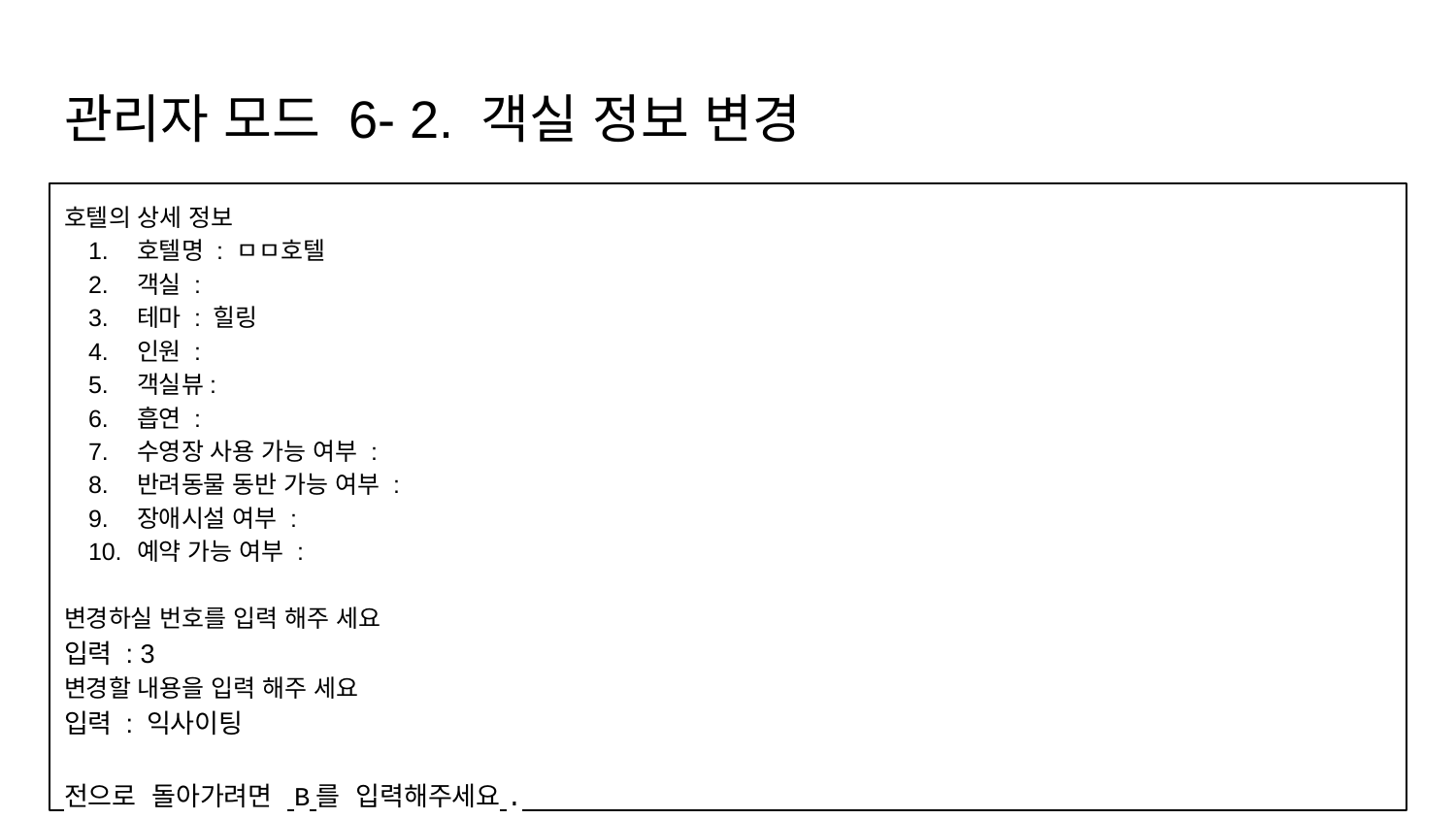

# 관리자 모드 6- 2. 객실 정보 변경

호텔의 상세 정보
호텔명 : ㅁㅁ호텔
객실 :
테마 : 힐링
인원 :
객실뷰:
흡연 :
수영장 사용 가능 여부 :
반려동물 동반 가능 여부 :
장애시설 여부 :
예약 가능 여부 :

변경하실 번호를 입력 해주 세요
입력 : 3
변경할 내용을 입력 해주 세요
입력 : 익사이팅

전으로 돌아가려면 B를 입력해주세요.